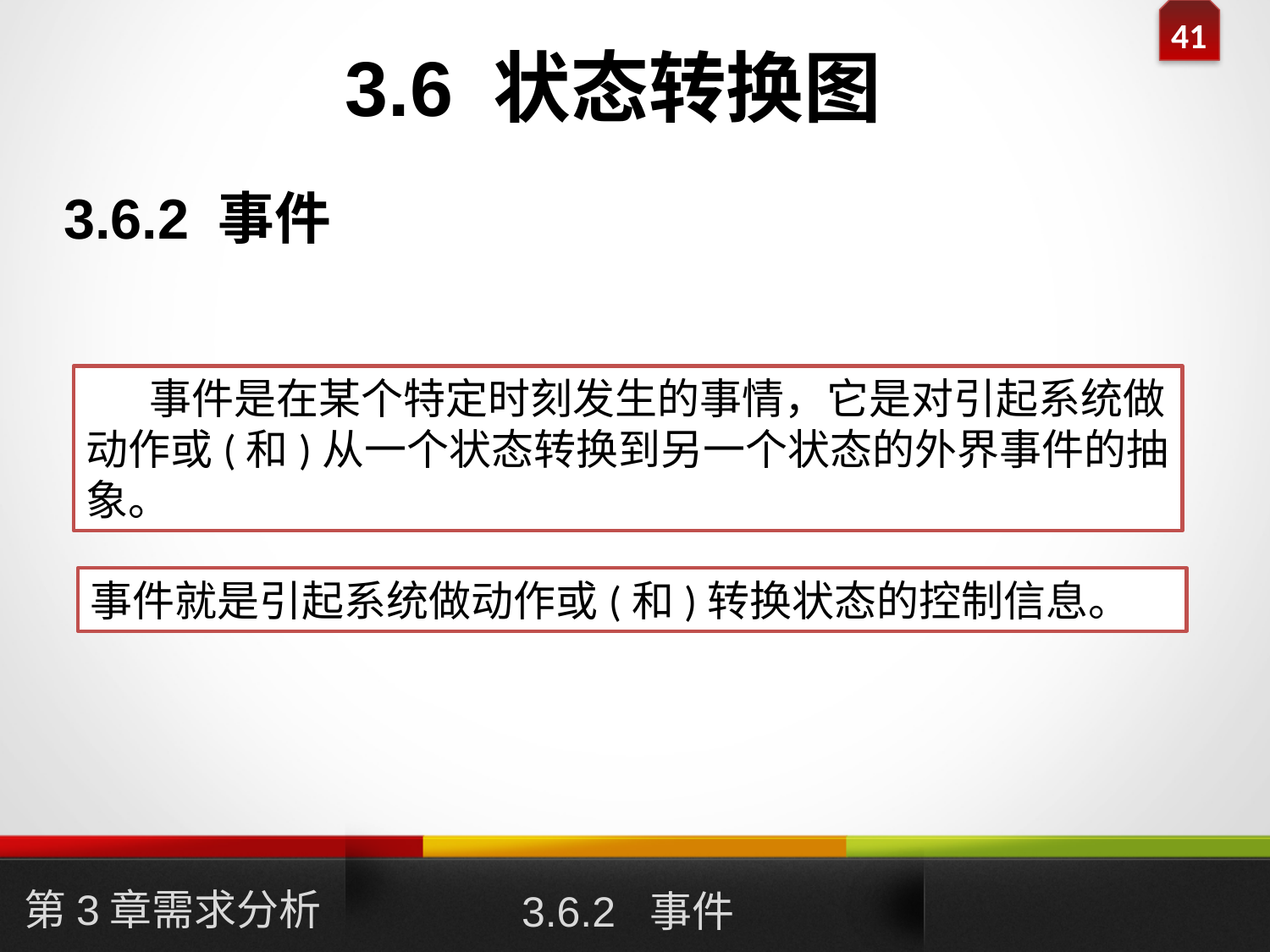

# 3.6 状态转换图
3.6.2 事件
事件是在某个特定时刻发生的事情，它是对引起系统做动作或(和)从一个状态转换到另一个状态的外界事件的抽象。
事件就是引起系统做动作或(和)转换状态的控制信息。
第3章需求分析
3.6.2  事件